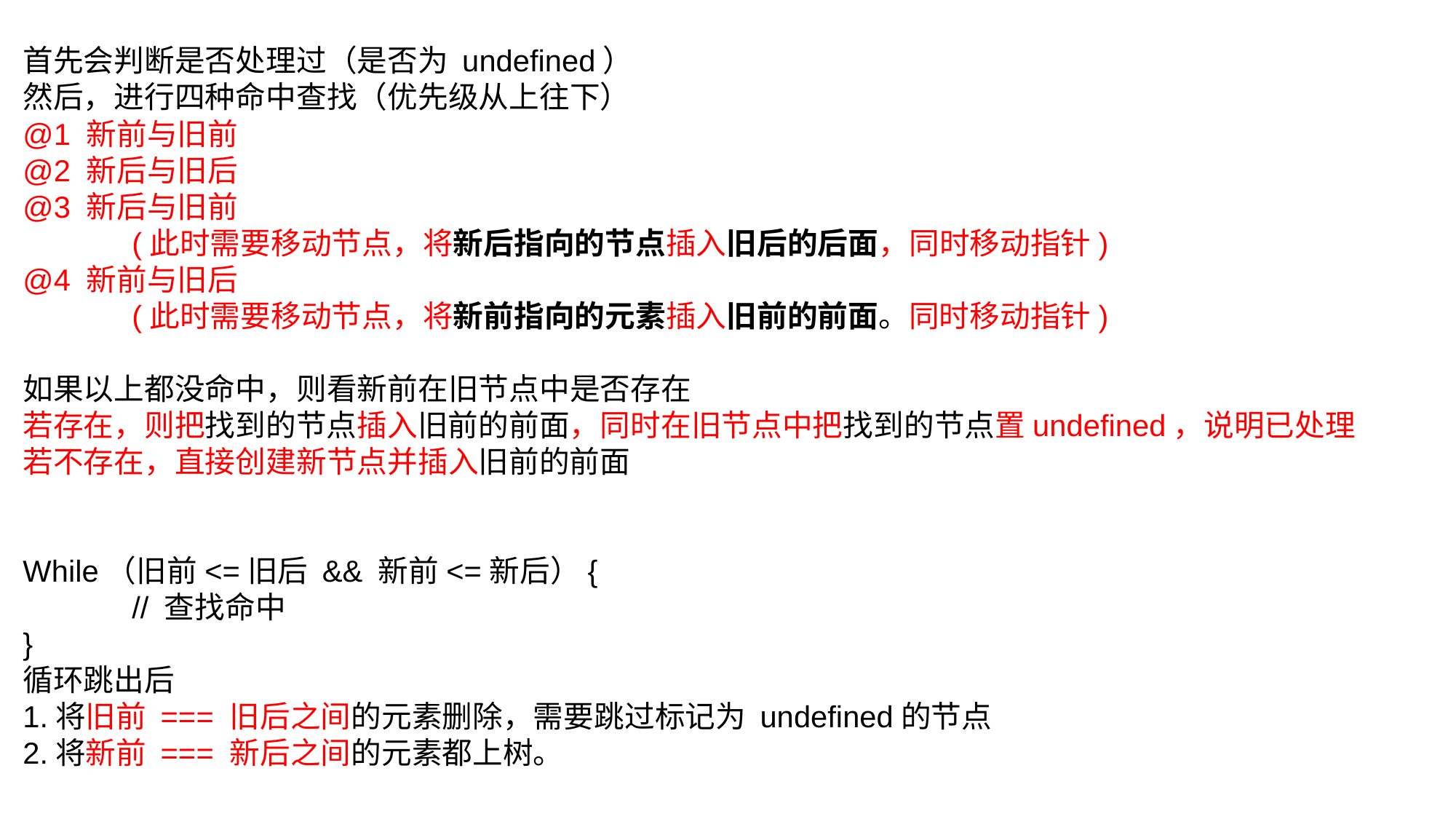

首先会判断是否处理过（是否为 undefined）
然后，进行四种命中查找（优先级从上往下）
@1 新前与旧前
@2 新后与旧后
@3 新后与旧前
	(此时需要移动节点，将新后指向的节点插入旧后的后面，同时移动指针)
@4 新前与旧后
	(此时需要移动节点，将新前指向的元素插入旧前的前面。同时移动指针)

如果以上都没命中，则看新前在旧节点中是否存在
若存在，则把找到的节点插入旧前的前面，同时在旧节点中把找到的节点置undefined，说明已处理
若不存在，直接创建新节点并插入旧前的前面

While（旧前<=旧后 && 新前<=新后）{
	// 查找命中
}
循环跳出后
1.将旧前 === 旧后之间的元素删除，需要跳过标记为 undefined的节点
2.将新前 === 新后之间的元素都上树。